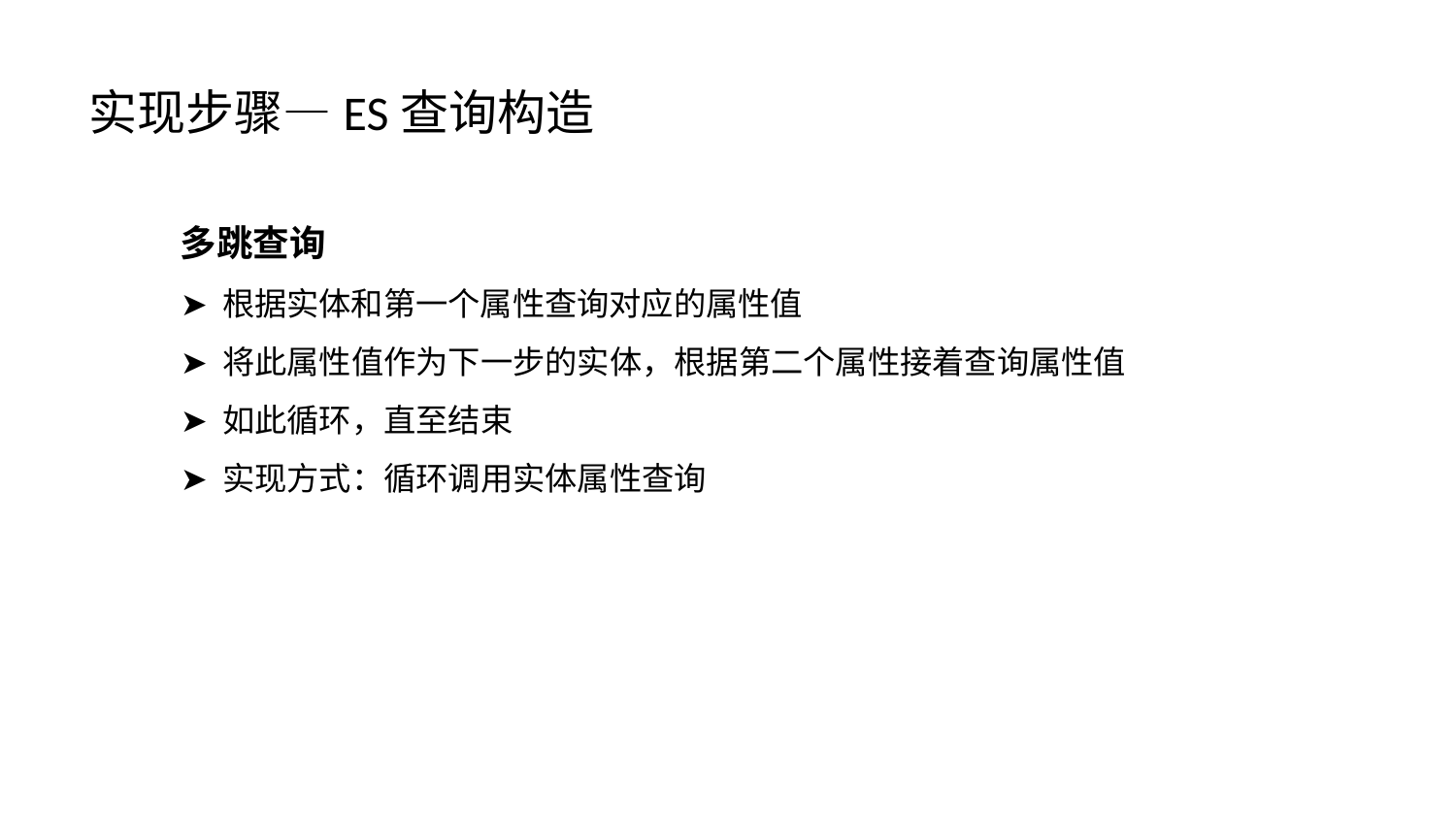

# 实现步骤—ES查询构造
多跳查询
➤ 根据实体和第⼀个属性查询对应的属性值
➤ 将此属性值作为下⼀步的实体，根据第⼆个属性接着查询属性值
➤ 如此循环，直⾄结束
➤ 实现方式：循环调⽤实体属性查询